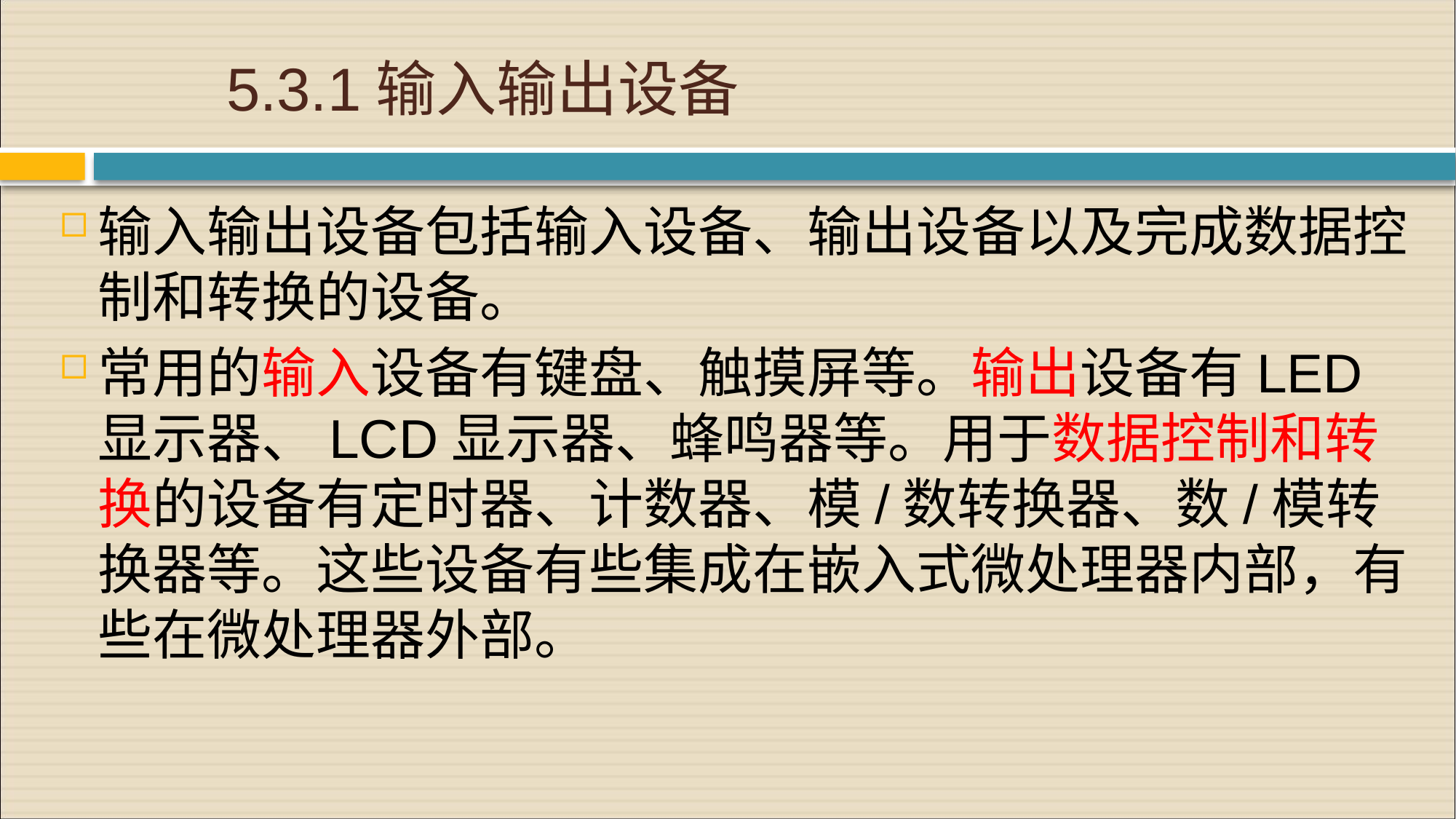

# 5.3.1输入输出设备
输入输出设备包括输入设备、输出设备以及完成数据控制和转换的设备。
常用的输入设备有键盘、触摸屏等。输出设备有LED显示器、LCD显示器、蜂鸣器等。用于数据控制和转换的设备有定时器、计数器、模/数转换器、数/模转换器等。这些设备有些集成在嵌入式微处理器内部，有些在微处理器外部。